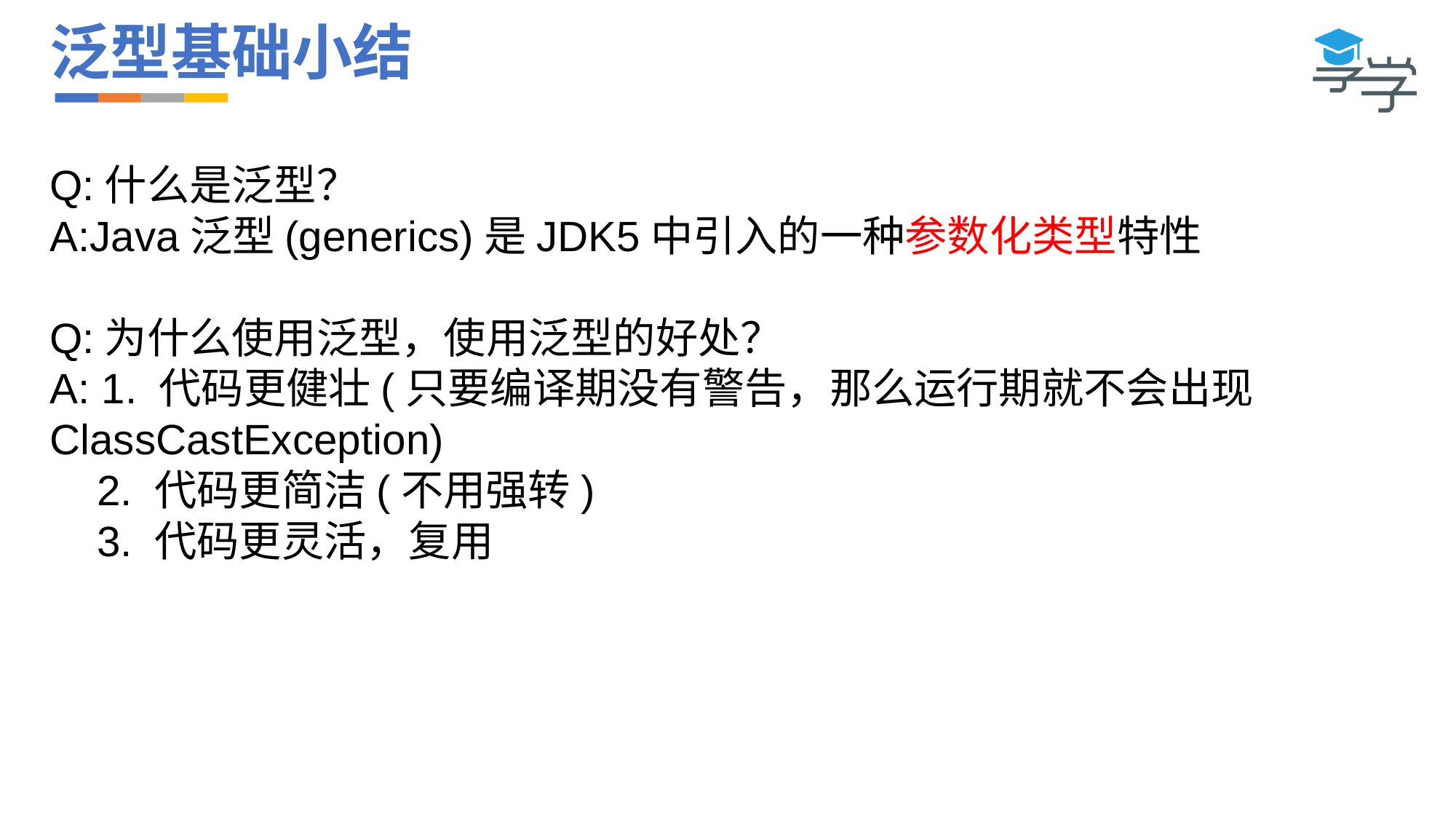

# 泛型基础小结
Q:什么是泛型？
A:Java泛型(generics)是JDK5中引入的一种参数化类型特性

Q:为什么使用泛型，使用泛型的好处？
A: 1. 代码更健壮(只要编译期没有警告，那么运行期就不会出现      ClassCastException)
    2. 代码更简洁(不用强转)
    3. 代码更灵活，复用